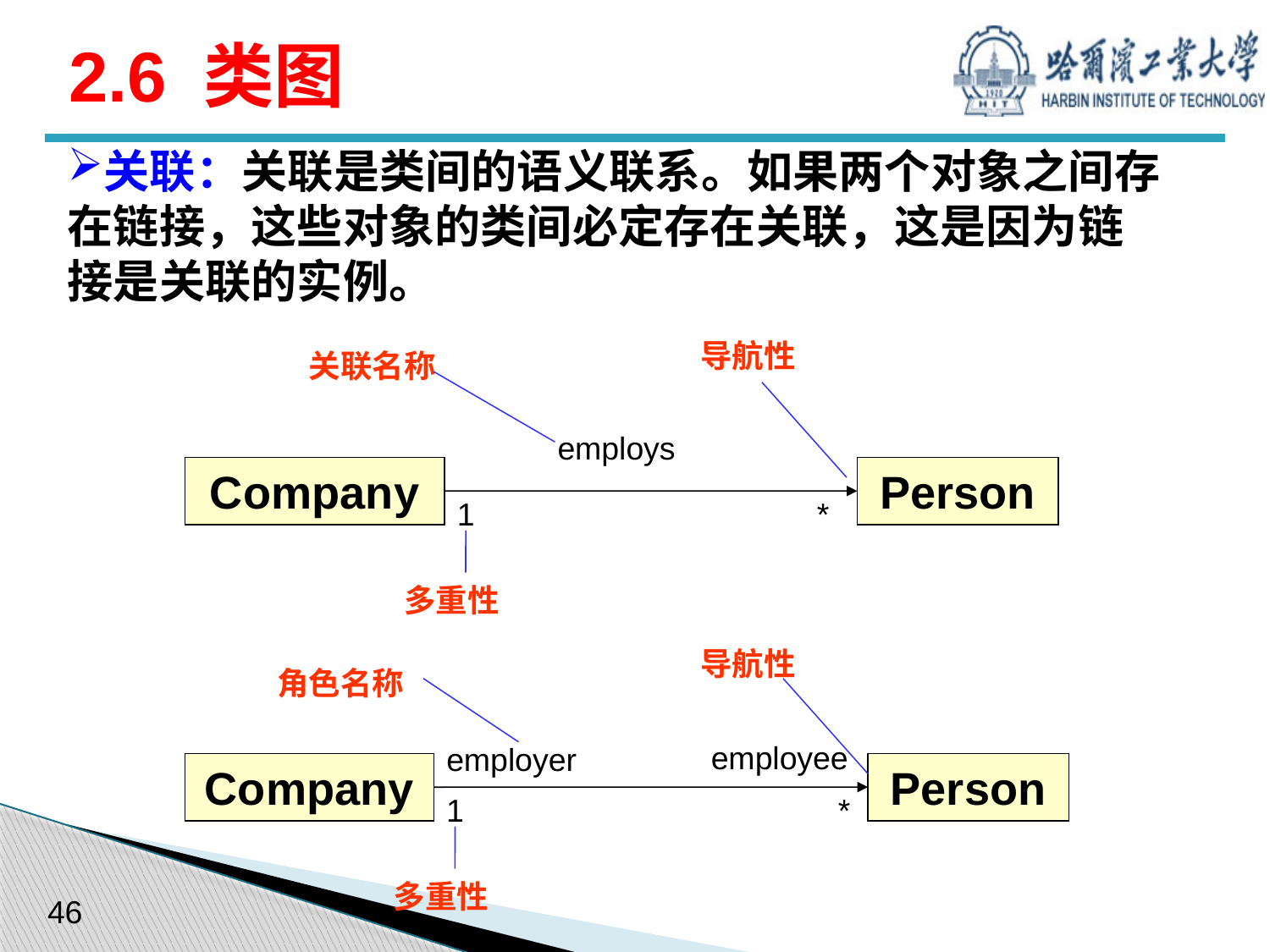

# 2.6 类图
关联：关联是类间的语义联系。如果两个对象之间存在链接，这些对象的类间必定存在关联，这是因为链接是关联的实例。
导航性
关联名称

employs
Person
Company
1
*

多重性
导航性
角色名称

employee
employer
Person
Company
1
*

多重性